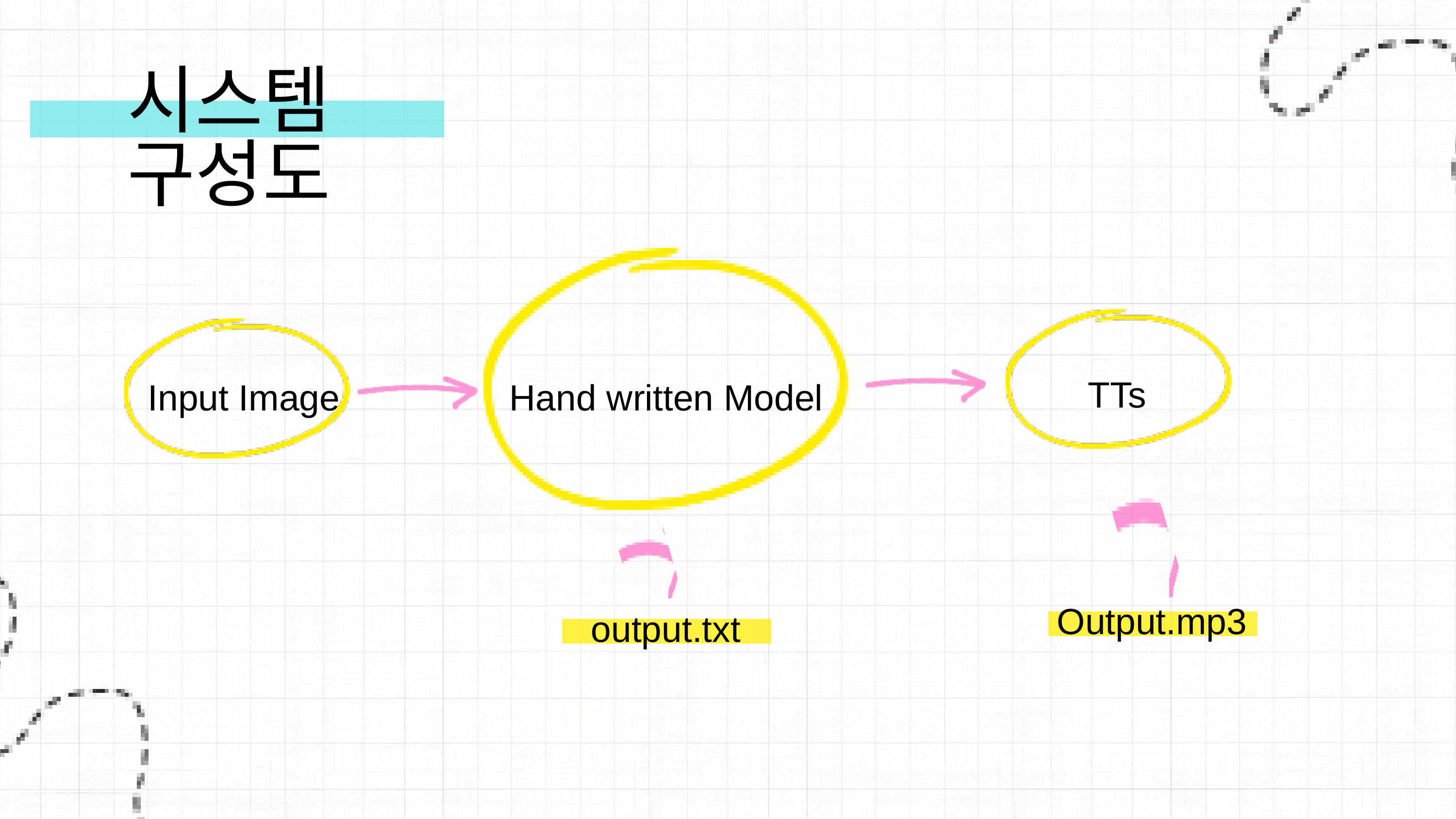

시스템 구성도

TTs
Input Image
Hand written Model

Output.mp3

output.txt